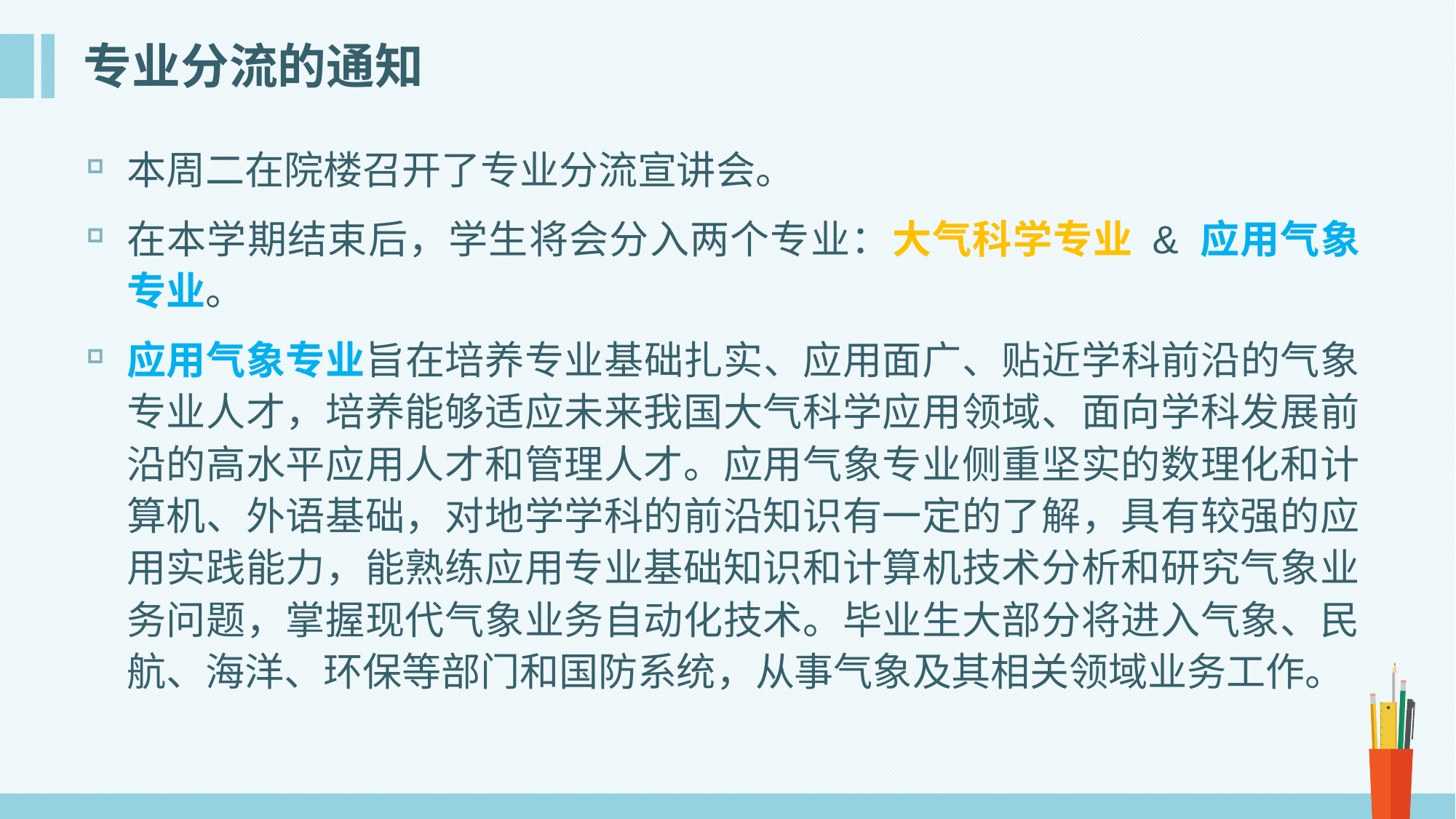

# 专业分流的通知
本周二在院楼召开了专业分流宣讲会。
在本学期结束后，学生将会分入两个专业：大气科学专业 & 应用气象专业。
应用气象专业旨在培养专业基础扎实、应用面广、贴近学科前沿的气象专业人才，培养能够适应未来我国大气科学应用领域、面向学科发展前沿的高水平应用人才和管理人才。应用气象专业侧重坚实的数理化和计算机、外语基础，对地学学科的前沿知识有一定的了解，具有较强的应用实践能力，能熟练应用专业基础知识和计算机技术分析和研究气象业务问题，掌握现代气象业务自动化技术。毕业生大部分将进入气象、民航、海洋、环保等部门和国防系统，从事气象及其相关领域业务工作。